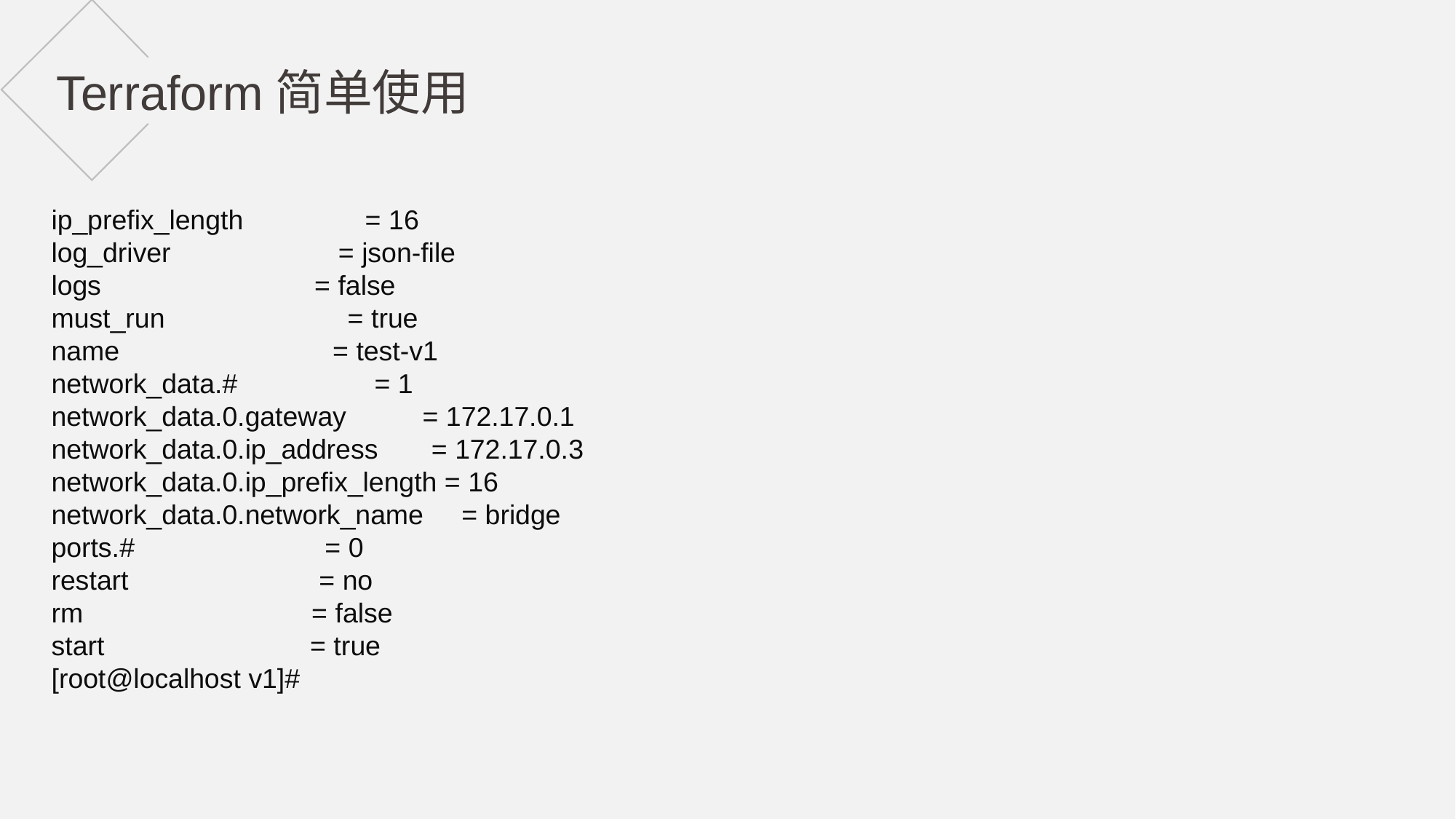

Terraform简单使用
ip_prefix_length                = 16
log_driver                      = json-file
logs                            = false
must_run                        = true
name                            = test-v1
network_data.#                  = 1
network_data.0.gateway          = 172.17.0.1
network_data.0.ip_address       = 172.17.0.3
network_data.0.ip_prefix_length = 16
network_data.0.network_name     = bridge
ports.#                         = 0
restart                         = no
rm                              = false
start                           = true
[root@localhost v1]#